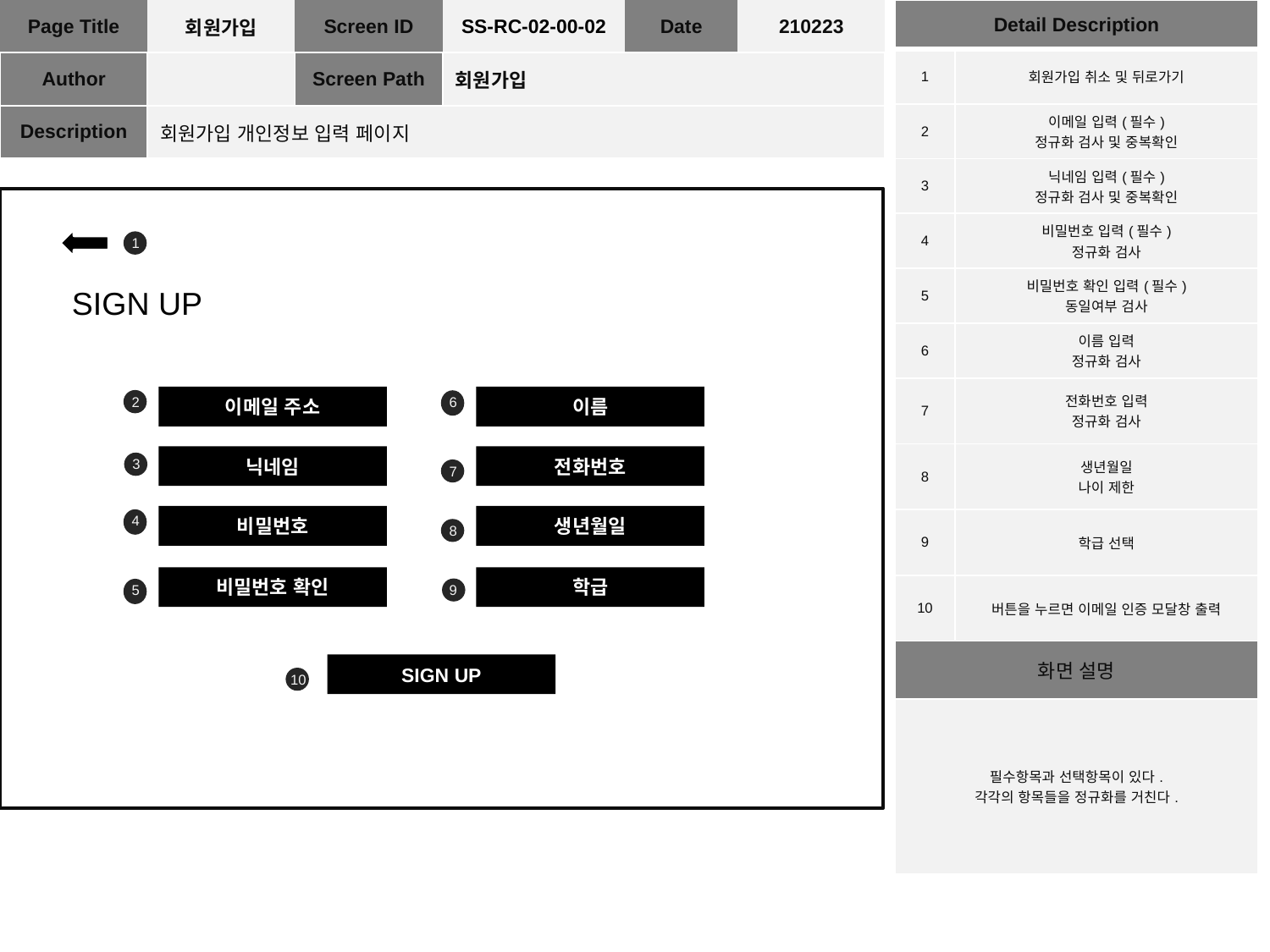

| Page Title | 회원가입 | Screen ID | SS-RC-02-00-02 | Date | 210223 |
| --- | --- | --- | --- | --- | --- |
| Author |  | Screen Path | 회원가입 |  |  |
| Description | 회원가입 개인정보 입력 페이지 |  |  |  |  |
| Detail Description |  |
| --- | --- |
| 1 | 회원가입 취소 및 뒤로가기 |
| 2 | 이메일 입력(필수) 정규화 검사 및 중복확인 |
| 3 | 닉네임 입력(필수) 정규화 검사 및 중복확인 |
| 4 | 비밀번호 입력(필수) 정규화 검사 |
| 5 | 비밀번호 확인 입력(필수) 동일여부 검사 |
| 6 | 이름 입력 정규화 검사 |
| 7 | 전화번호 입력 정규화 검사 |
| 8 | 생년월일 나이 제한 |
| 9 | 학급 선택 |
| 10 | 버튼을 누르면 이메일 인증 모달창 출력 |
| 화면 설명 |  |
| 필수항목과 선택항목이 있다. 각각의 항목들을 정규화를 거친다. |  |

1

SIGN UP
2

이메일 주소
6

이름
닉네임
전화번호
3

7

4

비밀번호
생년월일
8

비밀번호 확인
학급
5

9

SIGN UP
10